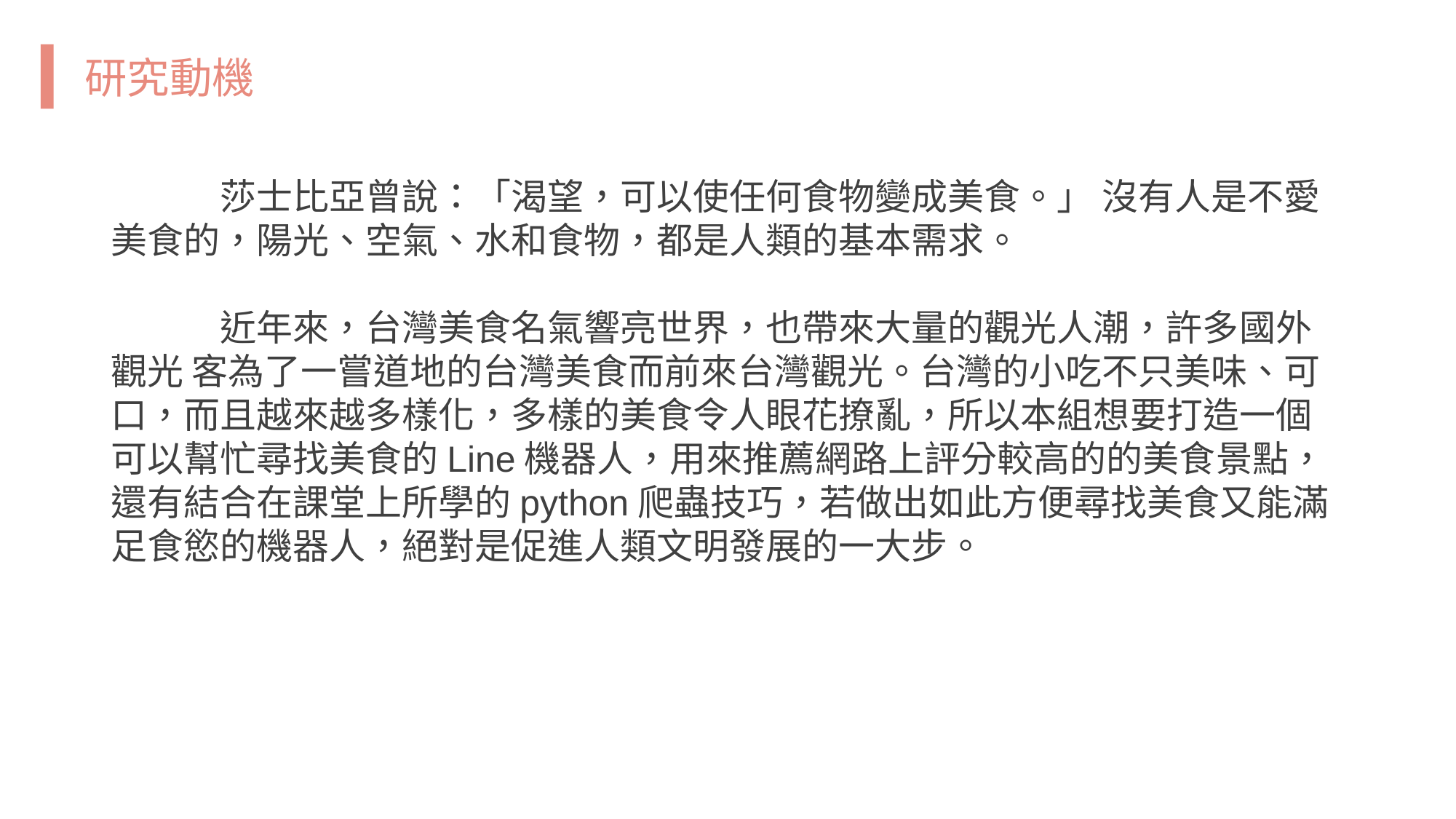

# 研究動機
	莎士比亞曾說：「渴望，可以使任何食物變成美食。」 沒有人是不愛美食的，陽光、空氣、水和食物，都是人類的基本需求。

	近年來，台灣美食名氣響亮世界，也帶來大量的觀光人潮，許多國外觀光 客為了一嘗道地的台灣美食而前來台灣觀光。台灣的小吃不只美味、可口，而且越來越多樣化，多樣的美食令人眼花撩亂，所以本組想要打造一個可以幫忙尋找美食的Line機器人，用來推薦網路上評分較高的的美食景點，還有結合在課堂上所學的python爬蟲技巧，若做出如此方便尋找美食又能滿足食慾的機器人，絕對是促進人類文明發展的一大步。